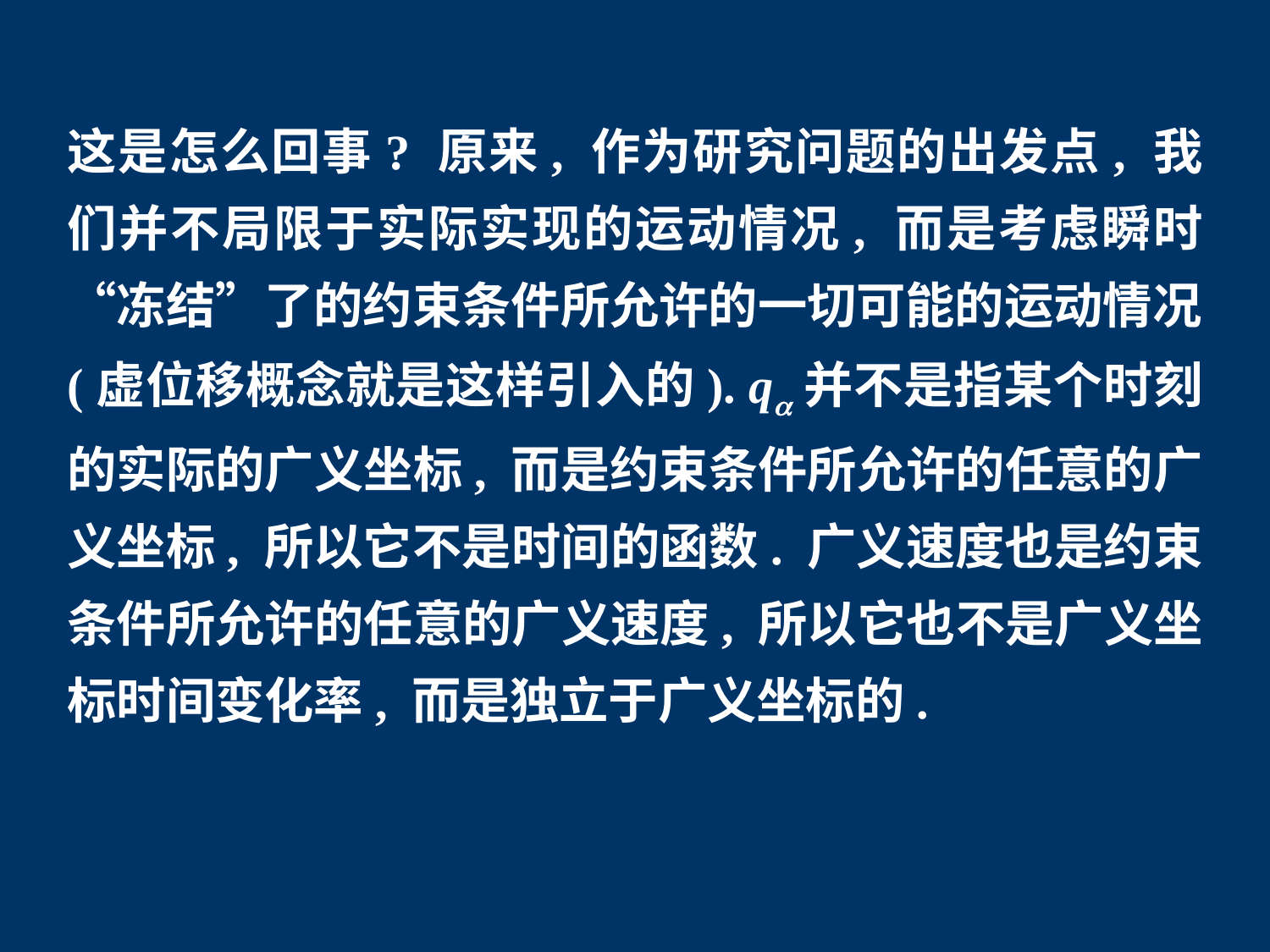

这是怎么回事? 原来, 作为研究问题的出发点, 我们并不局限于实际实现的运动情况, 而是考虑瞬时“冻结”了的约束条件所允许的一切可能的运动情况(虚位移概念就是这样引入的). qα并不是指某个时刻的实际的广义坐标, 而是约束条件所允许的任意的广义坐标, 所以它不是时间的函数. 广义速度也是约束条件所允许的任意的广义速度, 所以它也不是广义坐标时间变化率, 而是独立于广义坐标的.